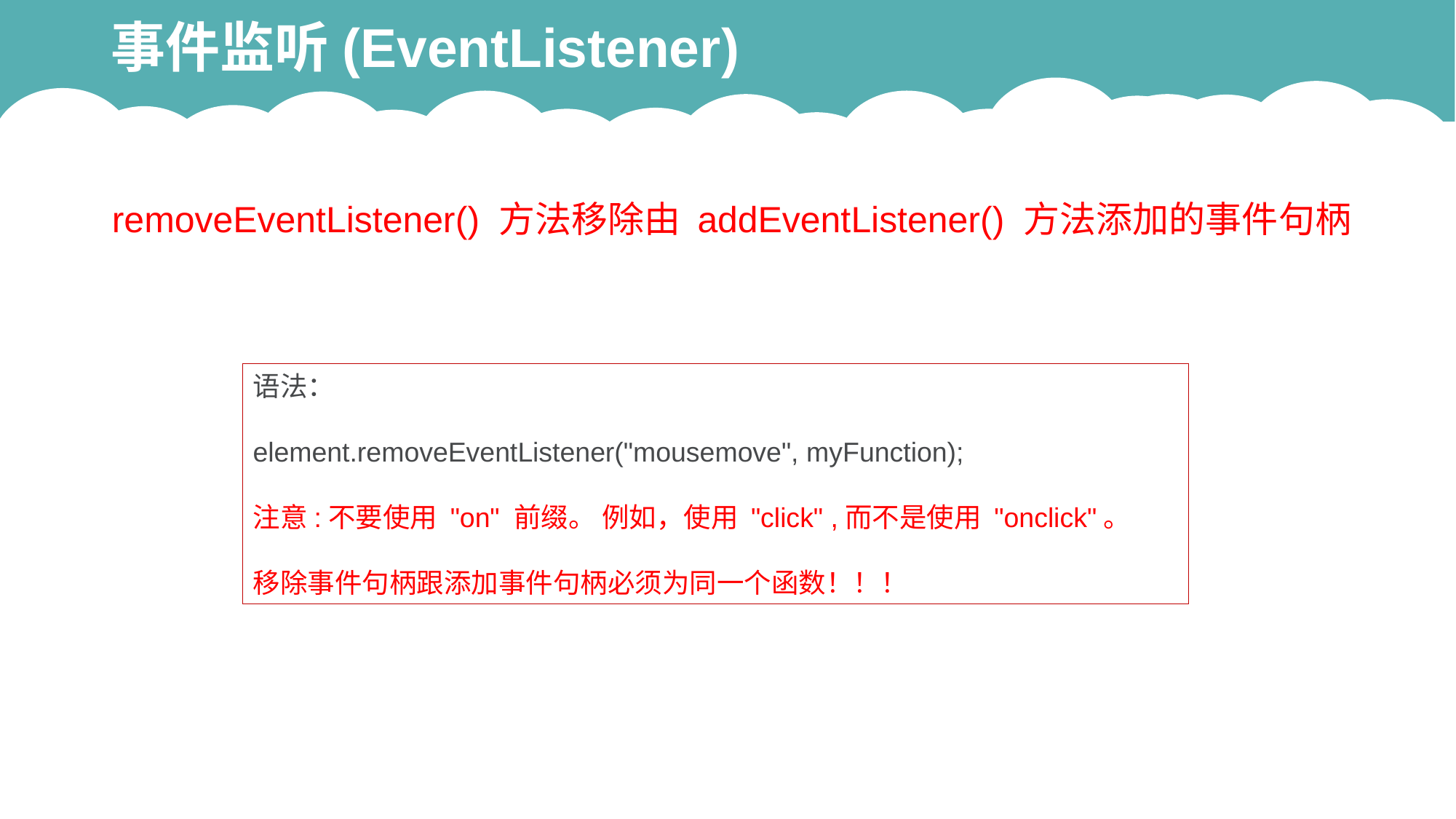

# 事件监听(EventListener)
removeEventListener() 方法移除由 addEventListener() 方法添加的事件句柄
语法：

element.removeEventListener("mousemove", myFunction);

注意:不要使用 "on" 前缀。 例如，使用 "click" ,而不是使用 "onclick"。

移除事件句柄跟添加事件句柄必须为同一个函数！！！